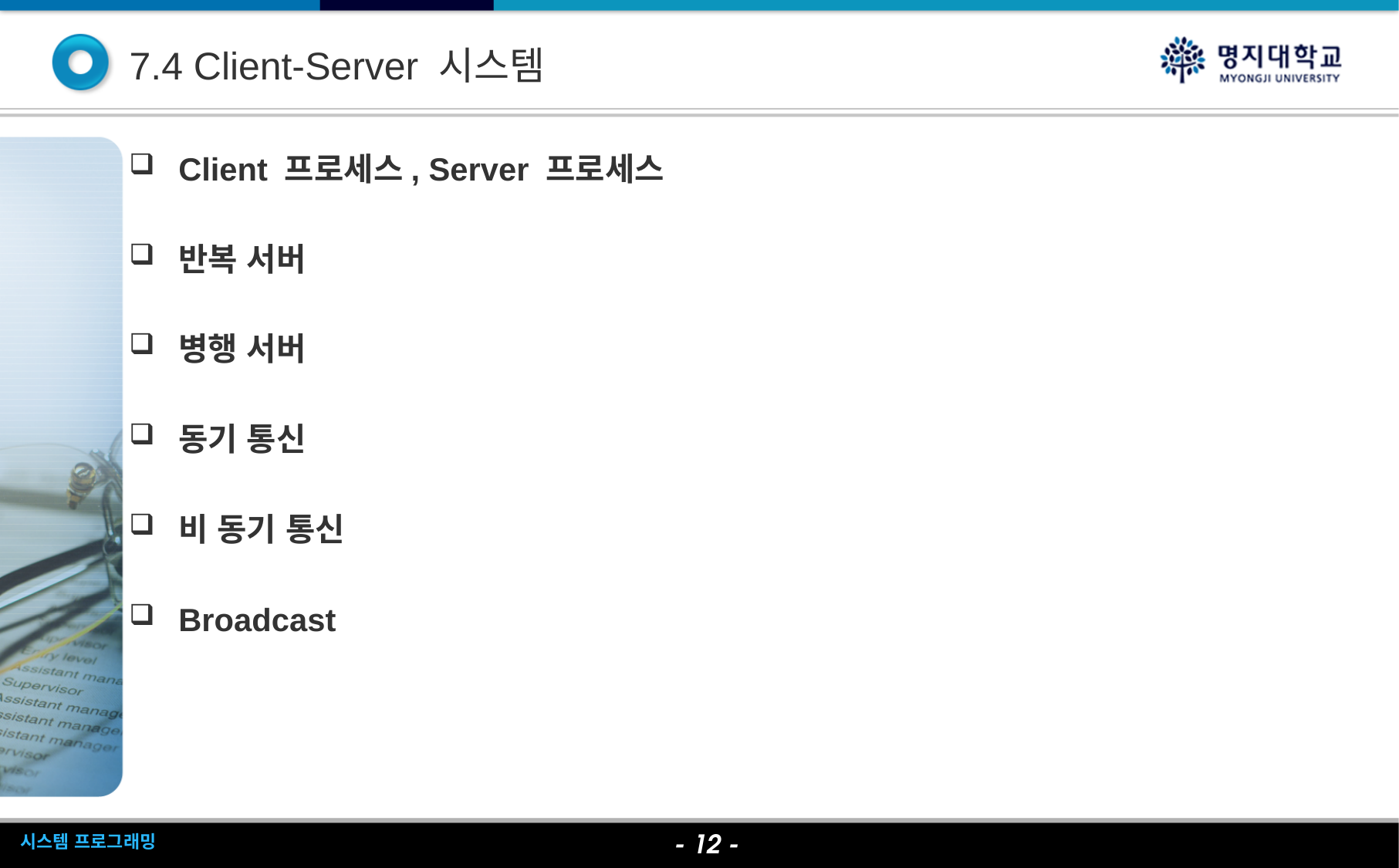

7.4 Client-Server 시스템
Client 프로세스, Server 프로세스

반복 서버

병행 서버

동기 통신

비 동기 통신

Broadcast
- 12 -